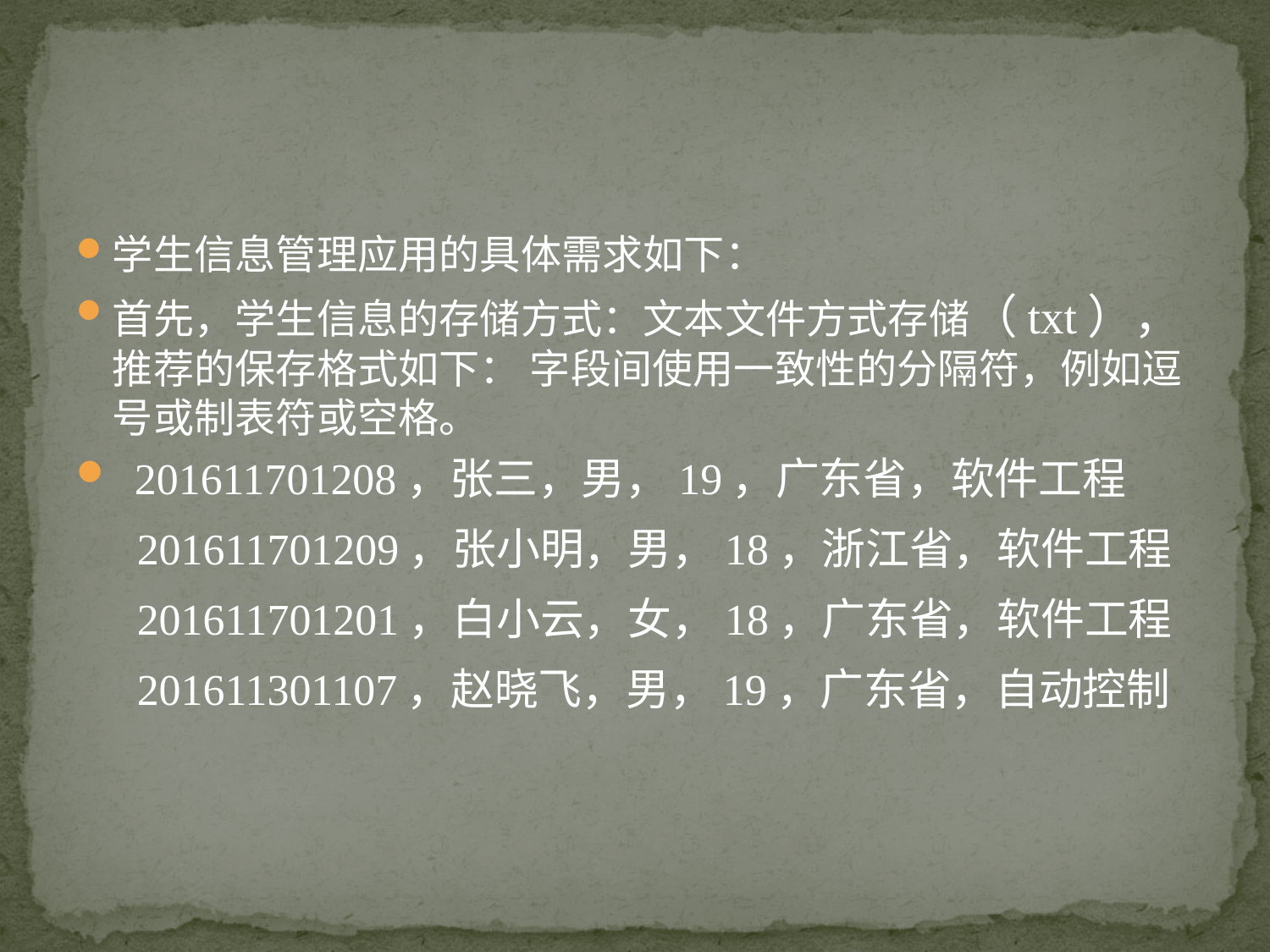

#
学生信息管理应用的具体需求如下：
首先，学生信息的存储方式：文本文件方式存储（txt），推荐的保存格式如下： 字段间使用一致性的分隔符，例如逗号或制表符或空格。
  201611701208，张三，男，19，广东省，软件工程
201611701209，张小明，男，18，浙江省，软件工程
201611701201，白小云，女，18，广东省，软件工程
201611301107，赵晓飞，男，19，广东省，自动控制